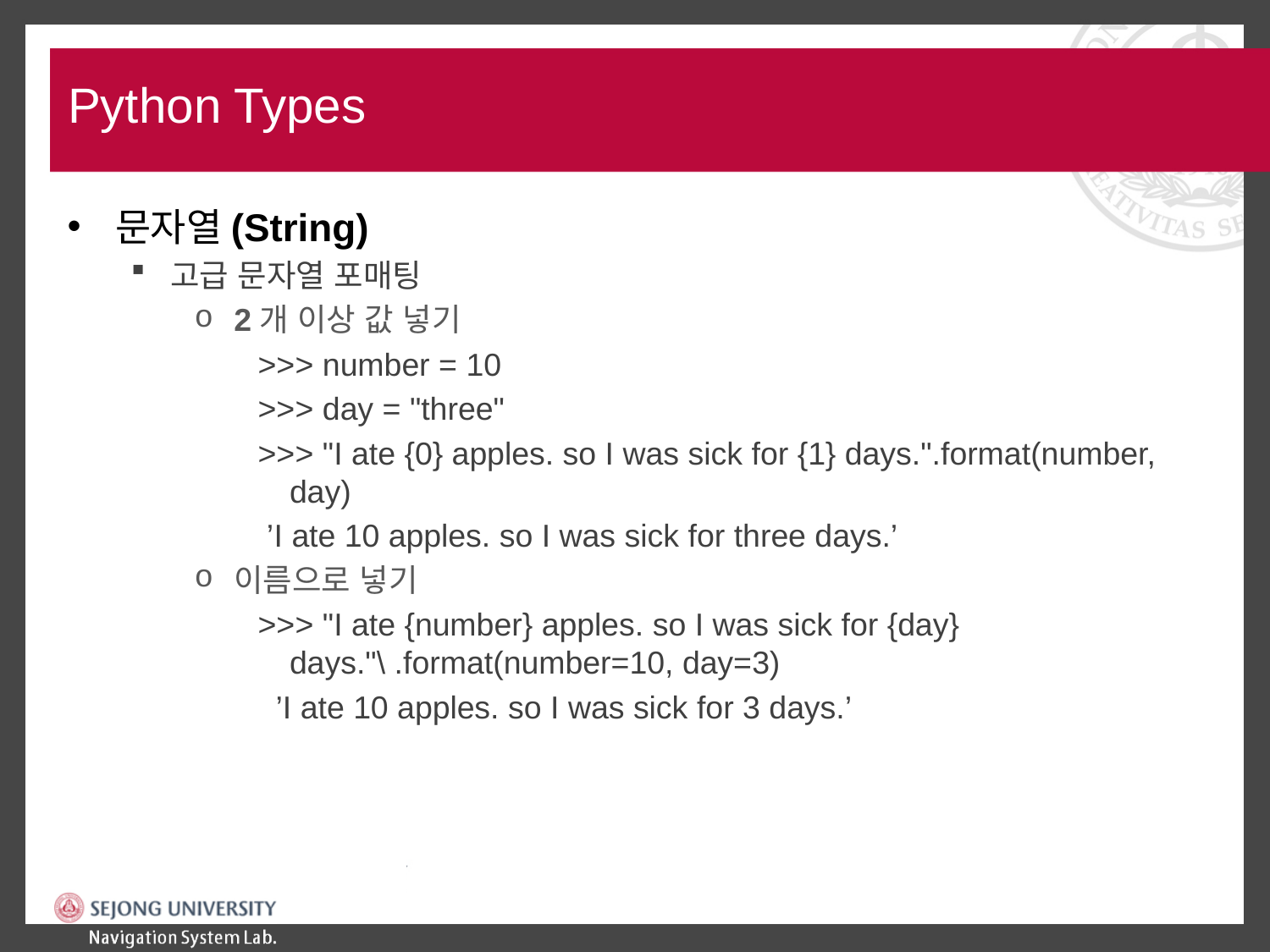

# Python Types
문자열(String)
고급 문자열 포매팅
2개 이상 값 넣기
>>> number = 10
>>> day = "three"
>>> "I ate {0} apples. so I was sick for {1} days.".format(number, day)
 ’I ate 10 apples. so I was sick for three days.’
이름으로 넣기
>>> "I ate {number} apples. so I was sick for {day} days."\ .format(number=10, day=3)
  ’I ate 10 apples. so I was sick for 3 days.’